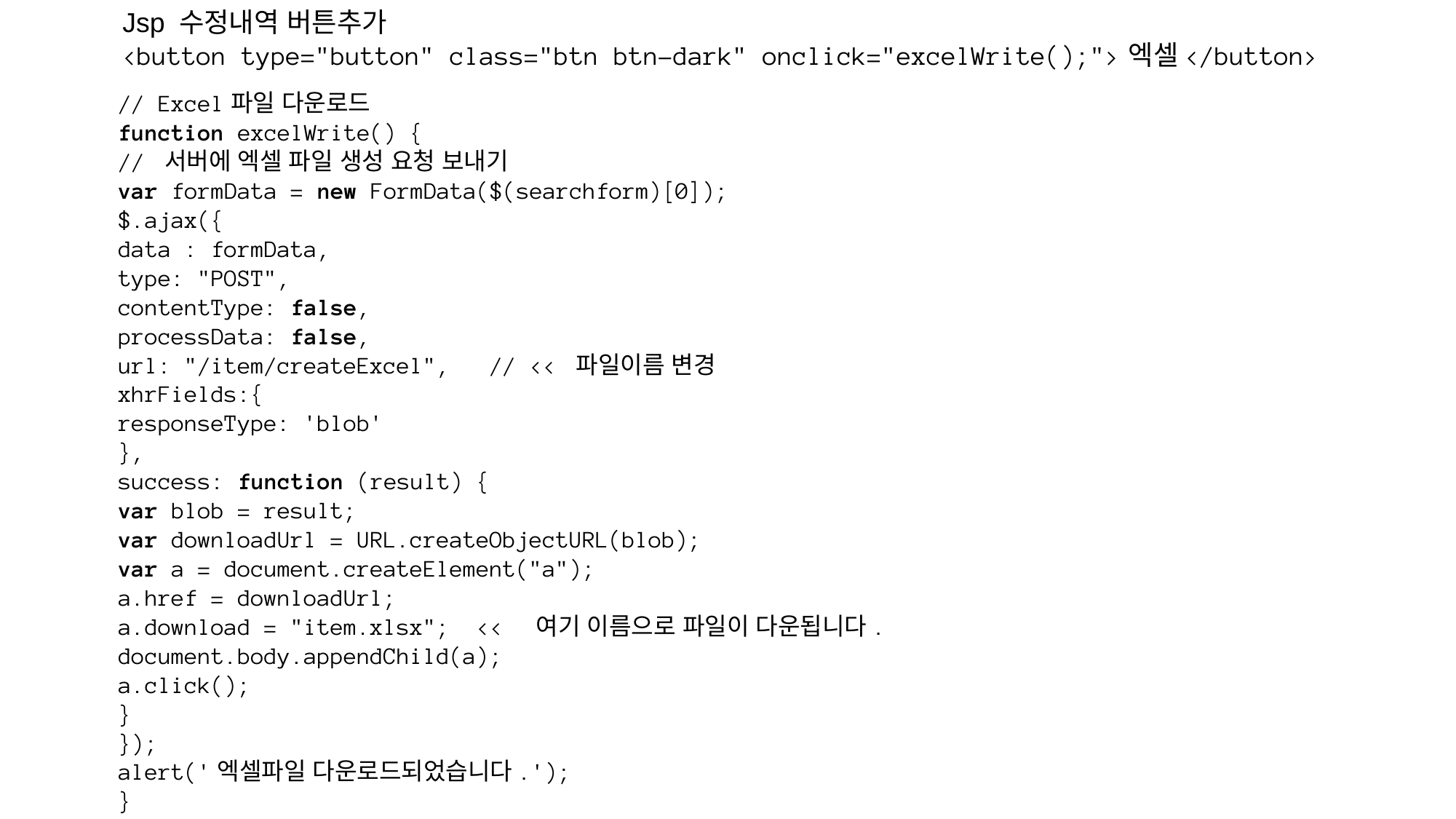

Jsp 수정내역 버튼추가
<button type="button" class="btn btn-dark" onclick="excelWrite();">엑셀</button>
// Excel파일 다운로드
function excelWrite() {
// 서버에 엑셀 파일 생성 요청 보내기
var formData = new FormData($(searchform)[0]);
$.ajax({
data : formData,
type: "POST",
contentType: false,
processData: false,
url: "/item/createExcel",   // << 파일이름 변경
xhrFields:{
responseType: 'blob'
},
success: function (result) {
var blob = result;
var downloadUrl = URL.createObjectURL(blob);
var a = document.createElement("a");
a.href = downloadUrl;
a.download = "item.xlsx";  <<  여기 이름으로 파일이 다운됩니다.
document.body.appendChild(a);
a.click();
}
});
alert('엑셀파일 다운로드되었습니다.');
}